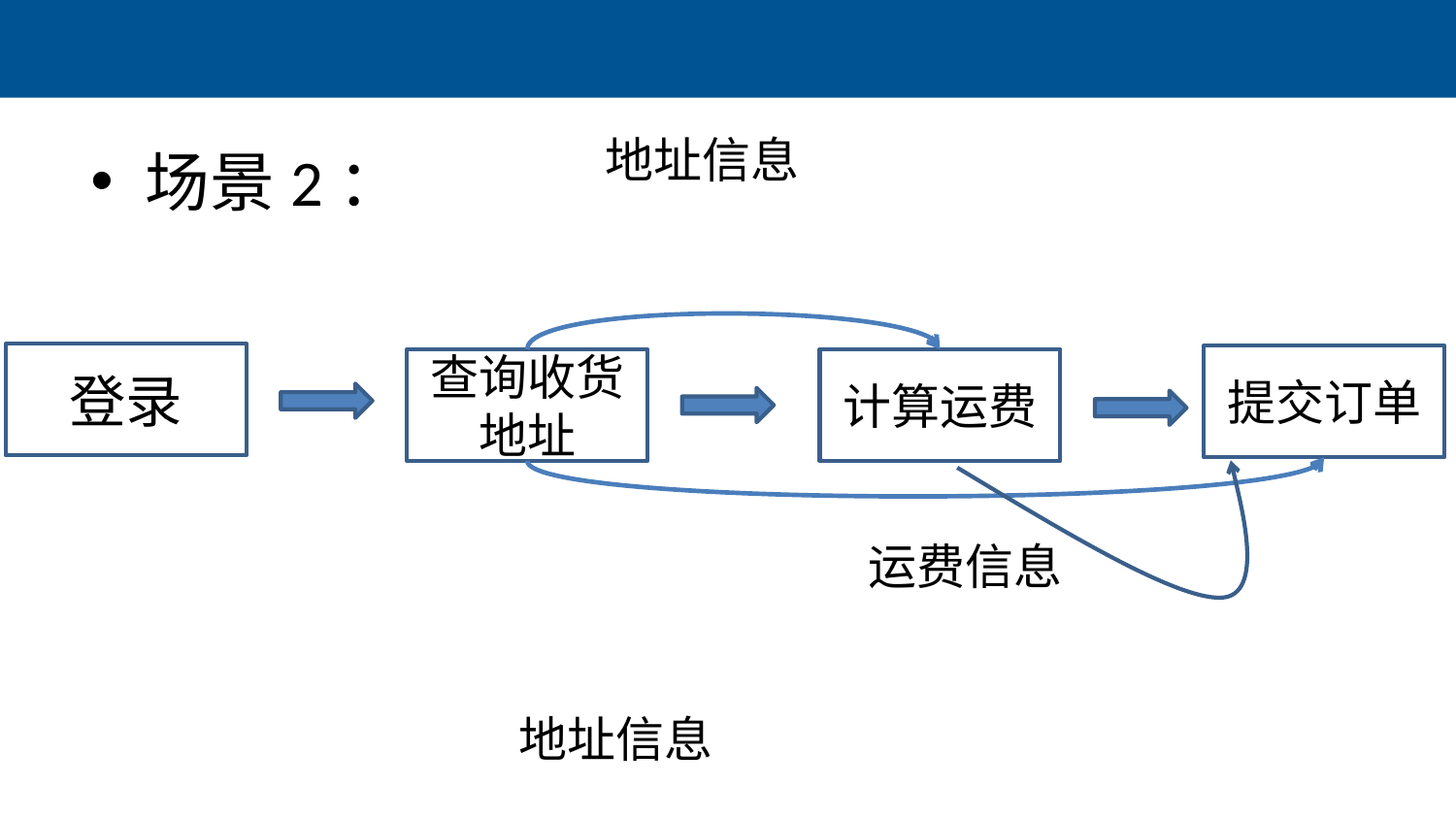

#
地址信息
场景2：

登录
提交订单
查询收货
地址
计算运费

运费信息
地址信息